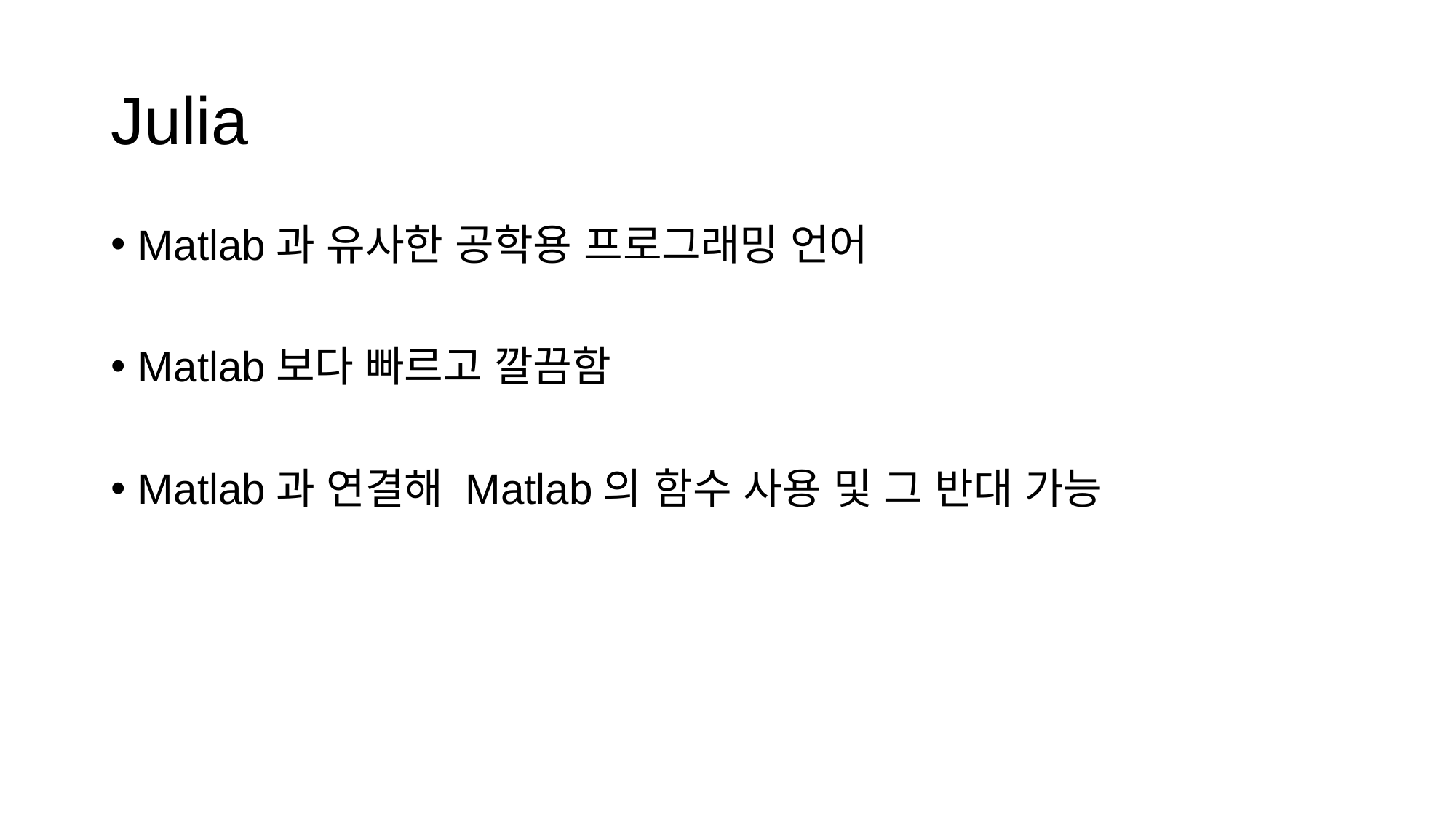

# Julia
Matlab과 유사한 공학용 프로그래밍 언어

Matlab보다 빠르고 깔끔함

Matlab과 연결해 Matlab의 함수 사용 및 그 반대 가능